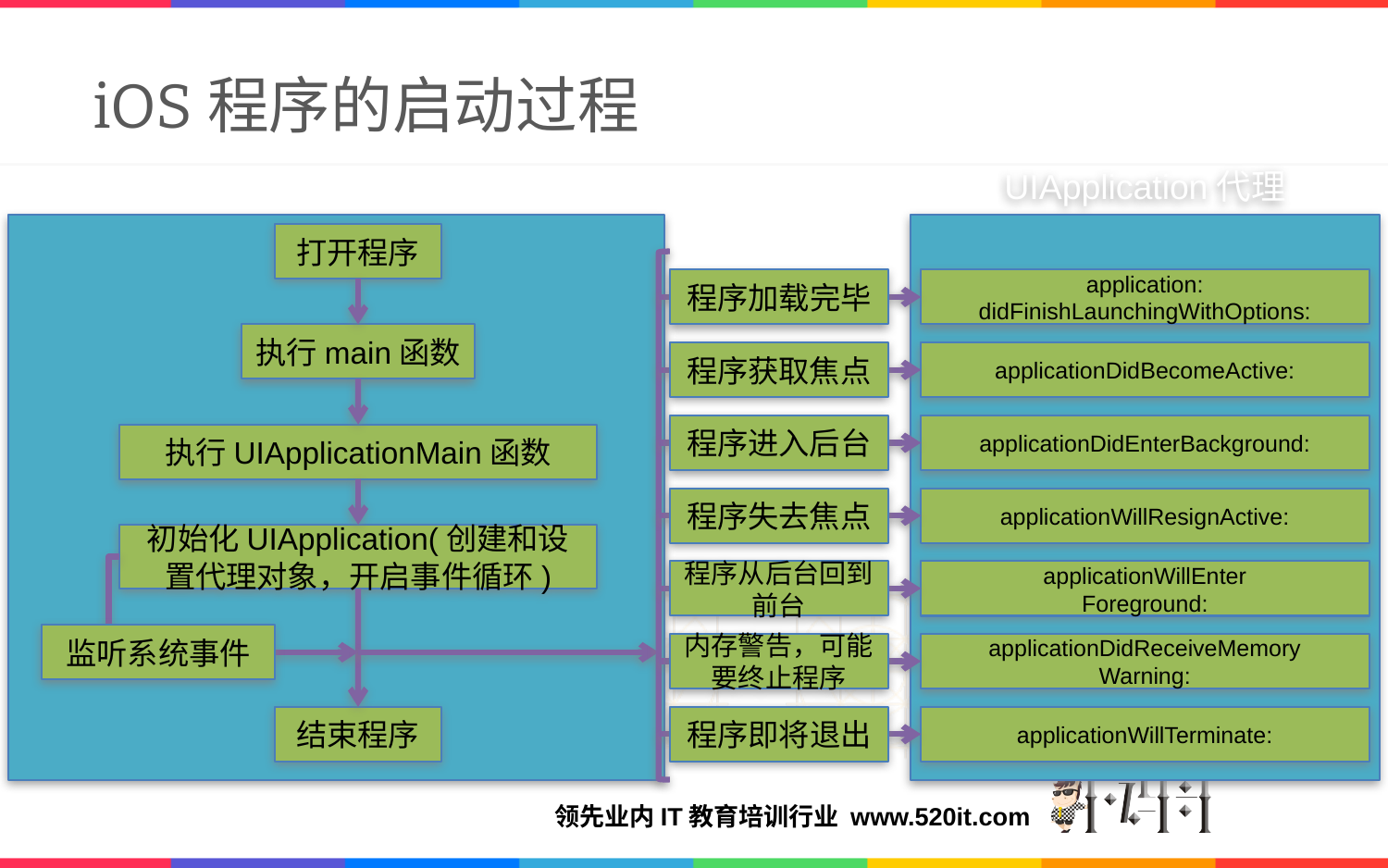

# iOS程序的启动过程

UIApplication代理

打开程序

程序加载完毕
application:
didFinishLaunchingWithOptions:
执行main函数
程序获取焦点
applicationDidBecomeActive:
执行UIApplicationMain函数
程序进入后台
applicationDidEnterBackground:
初始化UIApplication(创建和设置代理对象，开启事件循环)
程序失去焦点
applicationWillResignActive:
程序从后台回到前台
applicationWillEnter
Foreground:
内存警告，可能要终止程序
applicationDidReceiveMemory
Warning:
程序即将退出
applicationWillTerminate:
监听系统事件
结束程序